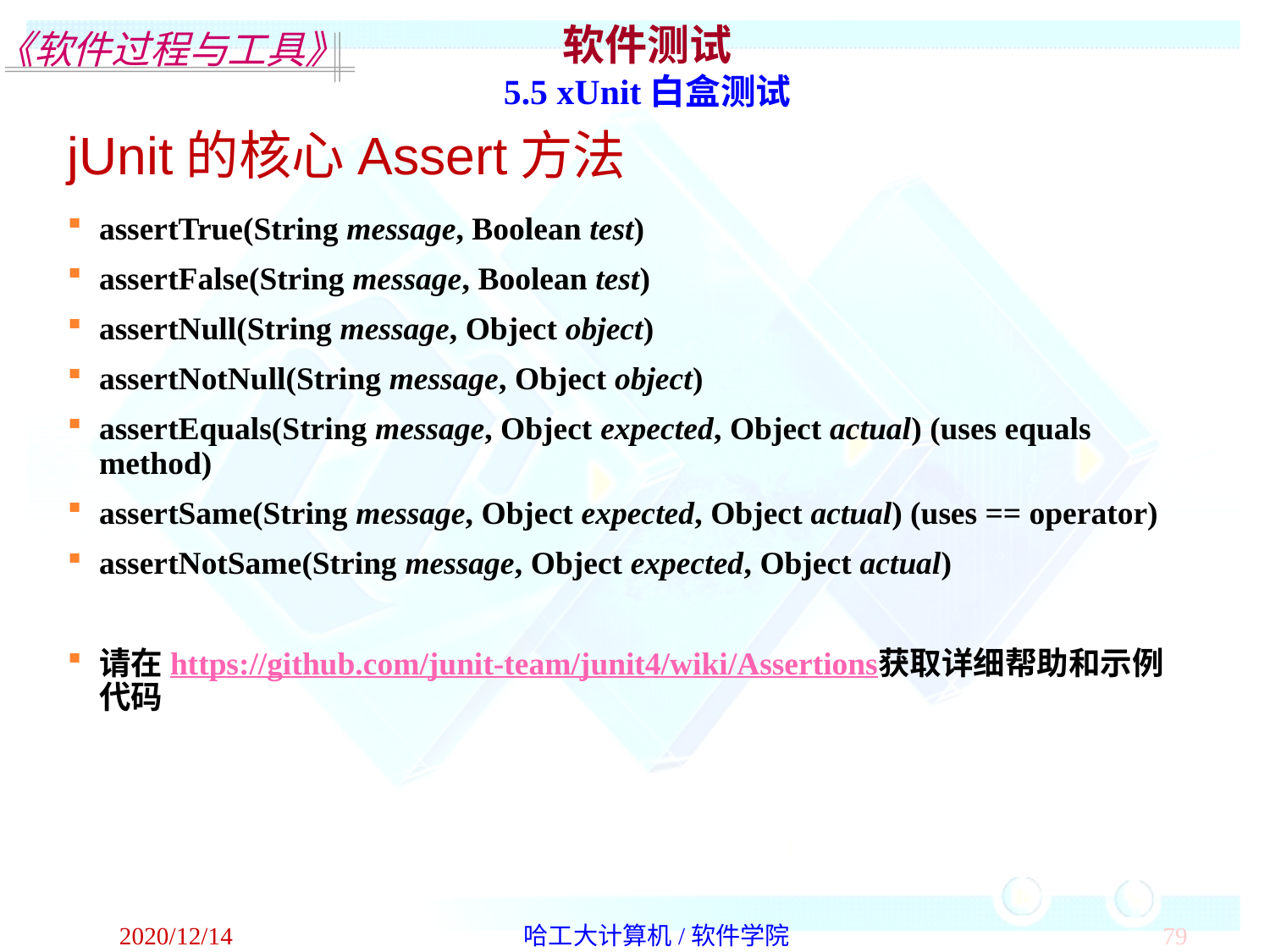

软件测试
5.5 xUnit白盒测试
jUnit的核心Assert方法
assertTrue(String message, Boolean test)
assertFalse(String message, Boolean test)
assertNull(String message, Object object)
assertNotNull(String message, Object object)
assertEquals(String message, Object expected, Object actual) (uses equals method)
assertSame(String message, Object expected, Object actual) (uses == operator)
assertNotSame(String message, Object expected, Object actual)

请在https://github.com/junit-team/junit4/wiki/Assertions获取详细帮助和示例代码